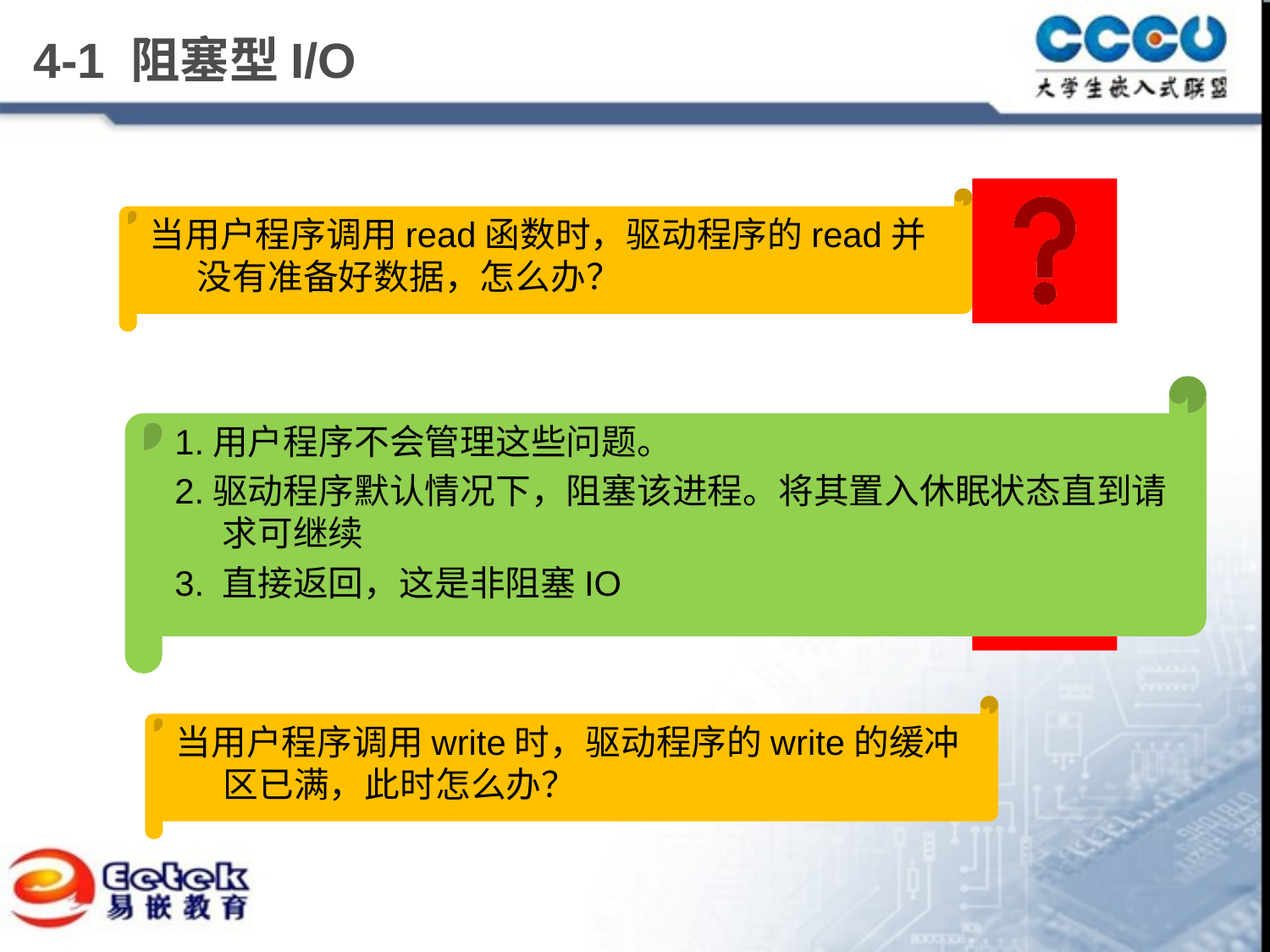

# 4-1 阻塞型I/O

当用户程序调用read函数时，驱动程序的read并没有准备好数据，怎么办？
1.用户程序不会管理这些问题。
2.驱动程序默认情况下，阻塞该进程。将其置入休眠状态直到请求可继续
3. 直接返回，这是非阻塞IO

当用户程序调用write时，驱动程序的write的缓冲区已满，此时怎么办？